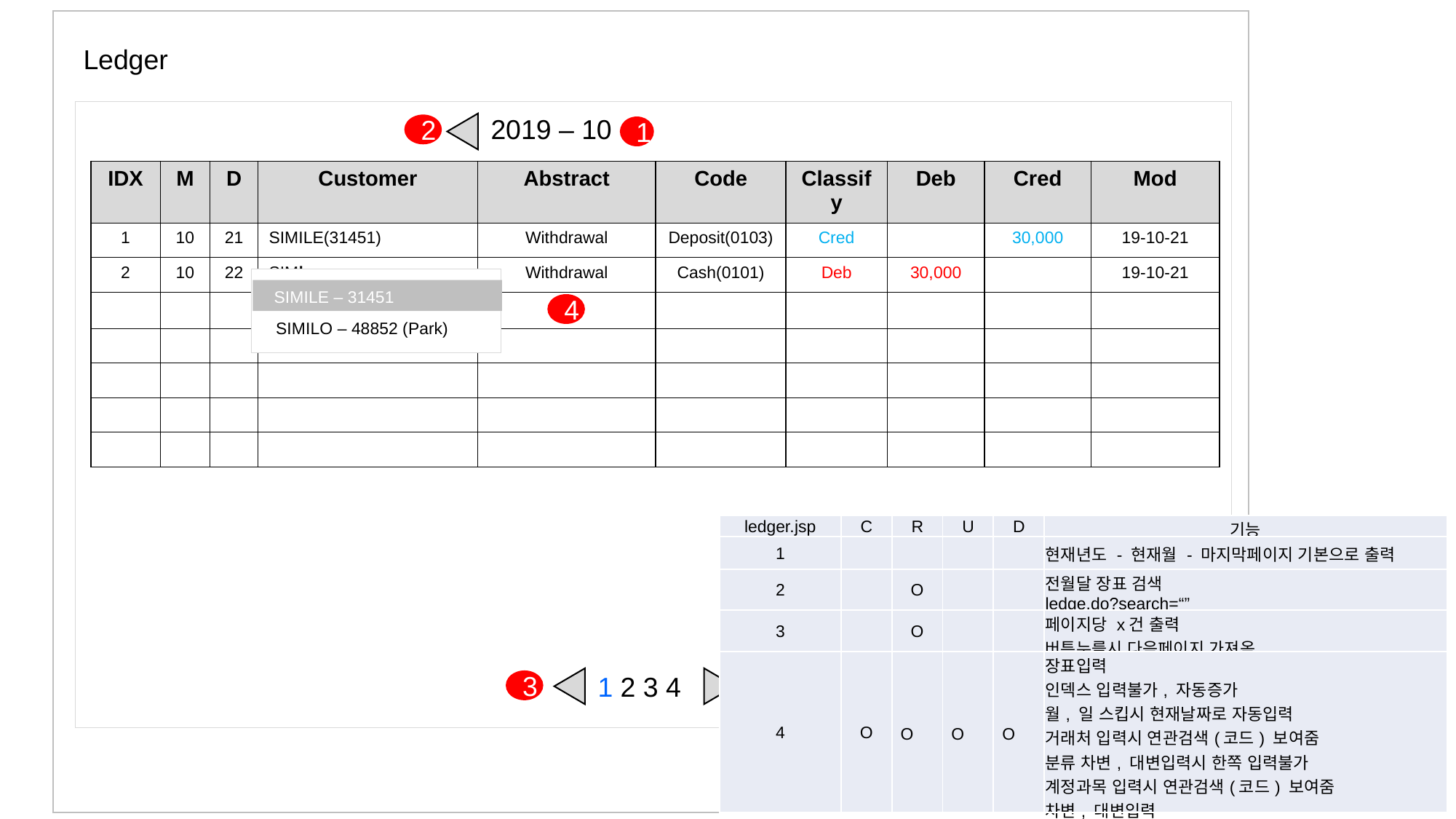

Ledger

2019 – 10
2

1
| IDX | M | D | Customer | Abstract | Code | Classify | Deb | Cred | Mod |
| --- | --- | --- | --- | --- | --- | --- | --- | --- | --- |
| 1 | 10 | 21 | SIMILE(31451) | Withdrawal | Deposit(0103) | Cred |  | 30,000 | 19-10-21 |
| 2 | 10 | 22 | SIM| | Withdrawal | Cash(0101) | Deb | 30,000 |  | 19-10-21 |
|  |  |  |  |  |  |  |  |  |  |
|  |  |  |  |  |  |  |  |  |  |
|  |  |  |  |  |  |  |  |  |  |
|  |  |  |  |  |  |  |  |  |  |
|  |  |  |  |  |  |  |  |  |  |

SIMILE – 31451
4
SIMILO – 48852 (Park)
| ledger.jsp | C | R | U | D | 기능 |
| --- | --- | --- | --- | --- | --- |
| 1 |  |  |  |  | 현재년도 - 현재월 - 마지막페이지 기본으로 출력 |
| 2 |  | O |  |  | 전월달 장표 검색 ledge.do?search=“” |
| 3 |  | O |  |  | 페이지당 x건 출력 버튼누를시 다음페이지 가져옴 |
| 4 | O | O | O | O | 장표입력 인덱스 입력불가, 자동증가 월, 일 스킵시 현재날짜로 자동입력 거래처 입력시 연관검색(코드) 보여줌 분류 차변, 대변입력시 한쪽 입력불가 계정과목 입력시 연관검색(코드) 보여줌 차변, 대변입력 수정시간 현재시간 자동 |
1 2 3 4

3